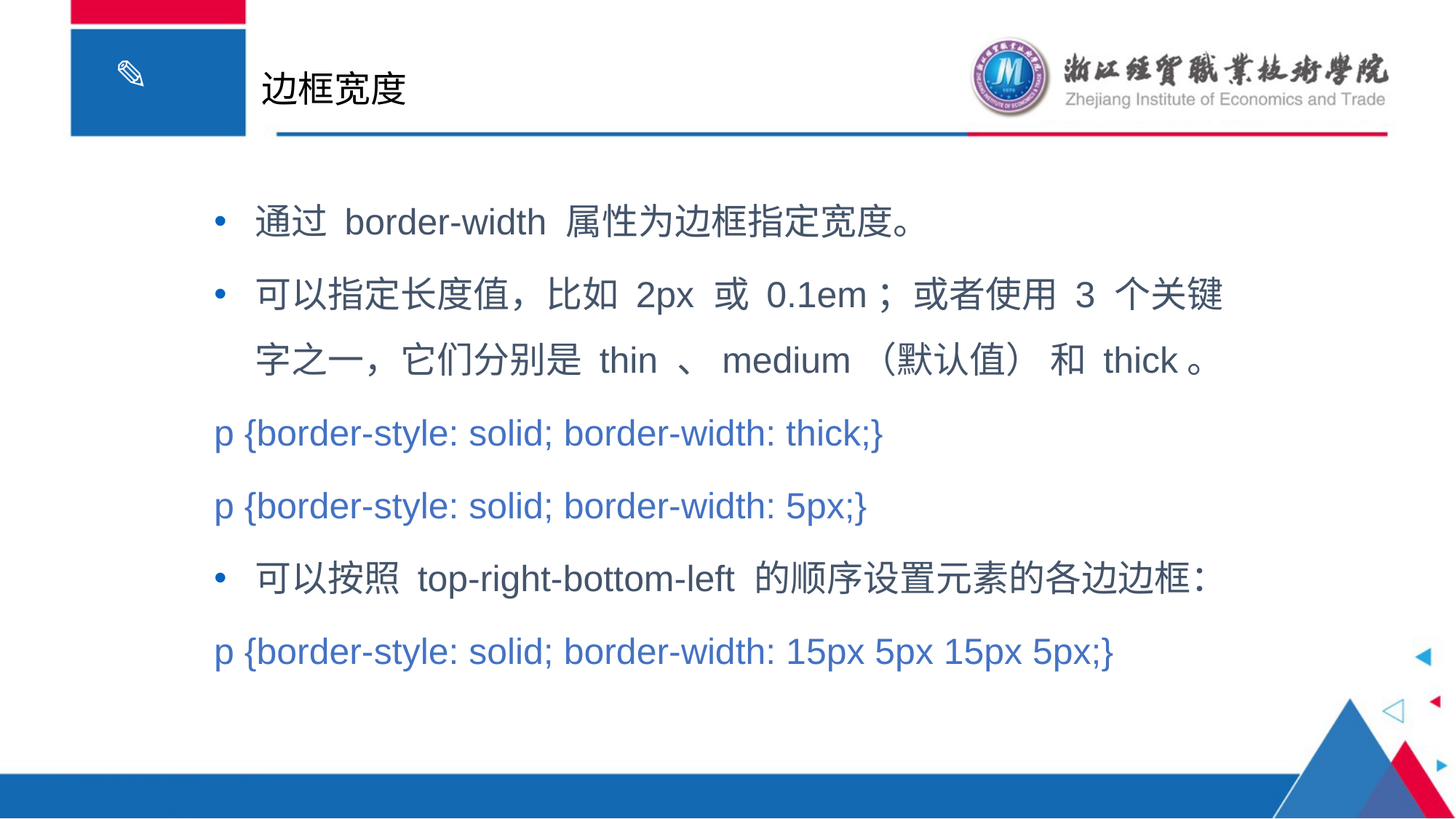

# 边框宽度
通过 border-width 属性为边框指定宽度。
可以指定长度值，比如 2px 或 0.1em；或者使用 3 个关键字之一，它们分别是 thin 、medium（默认值） 和 thick。
p {border-style: solid; border-width: thick;}
p {border-style: solid; border-width: 5px;}
可以按照 top-right-bottom-left 的顺序设置元素的各边边框：
p {border-style: solid; border-width: 15px 5px 15px 5px;}